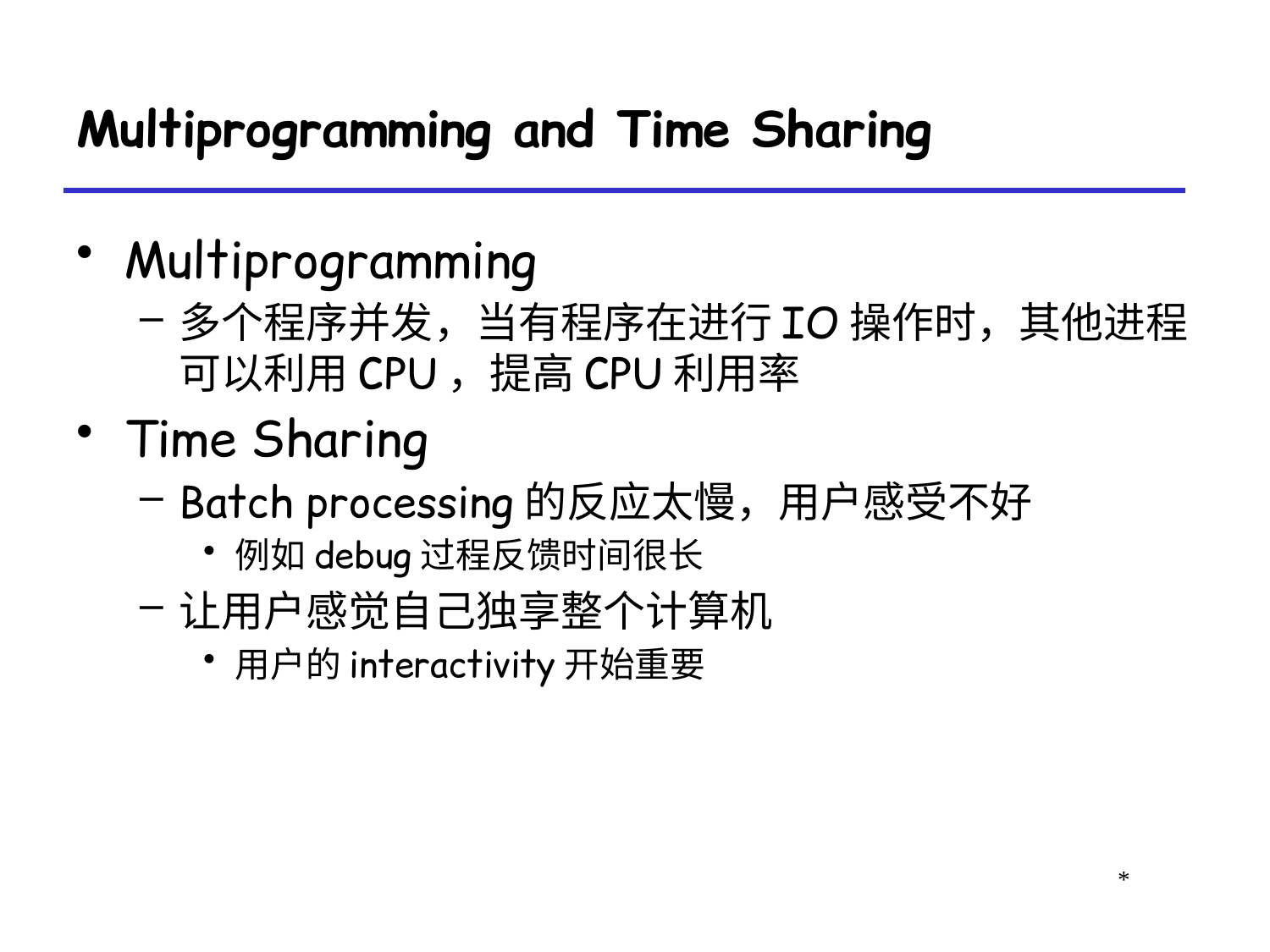

# Multiprogramming and Time Sharing
Multiprogramming
多个程序并发，当有程序在进行IO操作时，其他进程可以利用CPU，提高CPU利用率
Time Sharing
Batch processing的反应太慢，用户感受不好
例如debug过程反馈时间很长
让用户感觉自己独享整个计算机
用户的interactivity开始重要
*